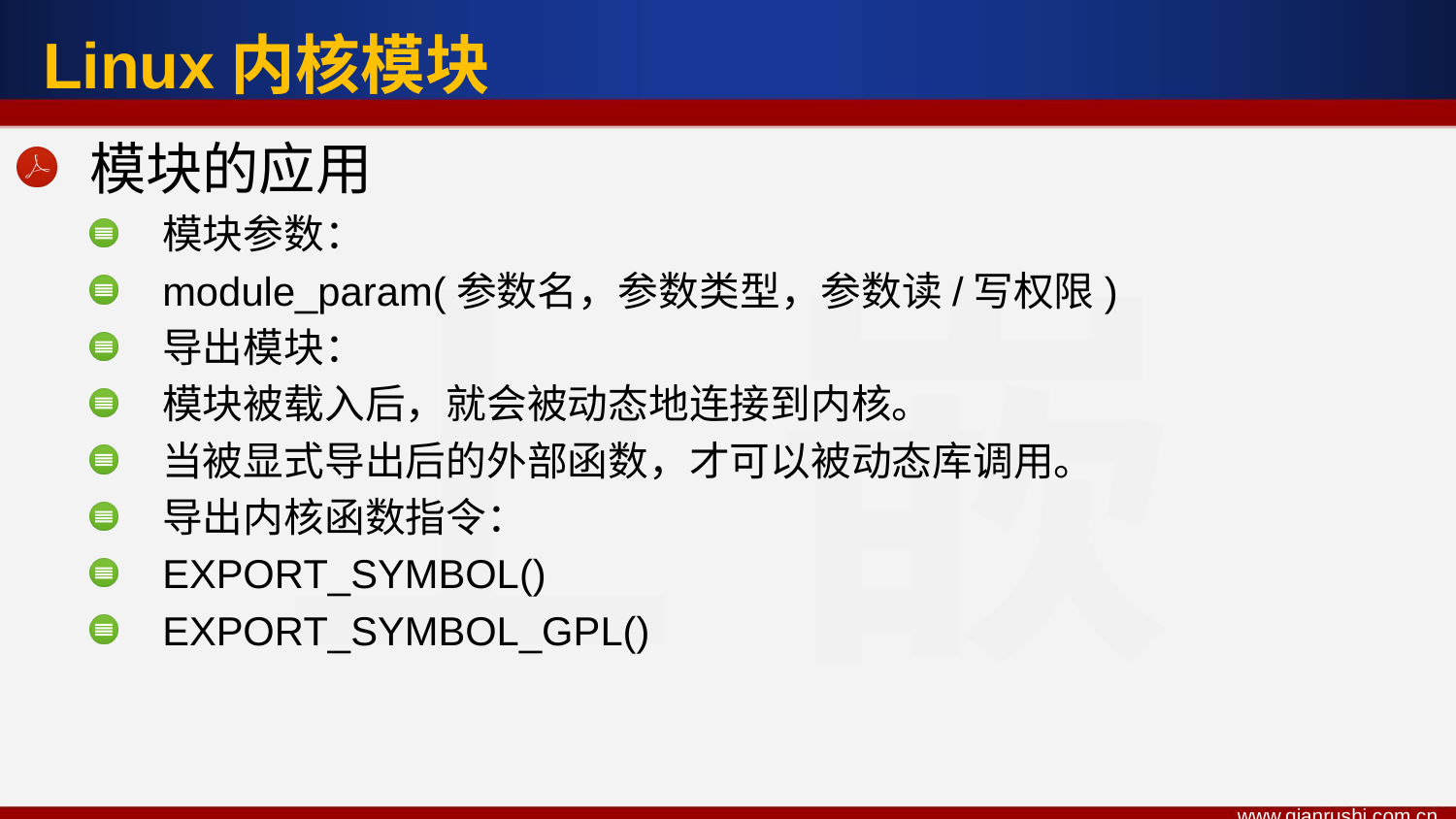

Linux内核模块
模块的应用
模块参数：
module_param(参数名，参数类型，参数读/写权限)
导出模块：
模块被载入后，就会被动态地连接到内核。
当被显式导出后的外部函数，才可以被动态库调用。
导出内核函数指令：
EXPORT_SYMBOL()
EXPORT_SYMBOL_GPL()